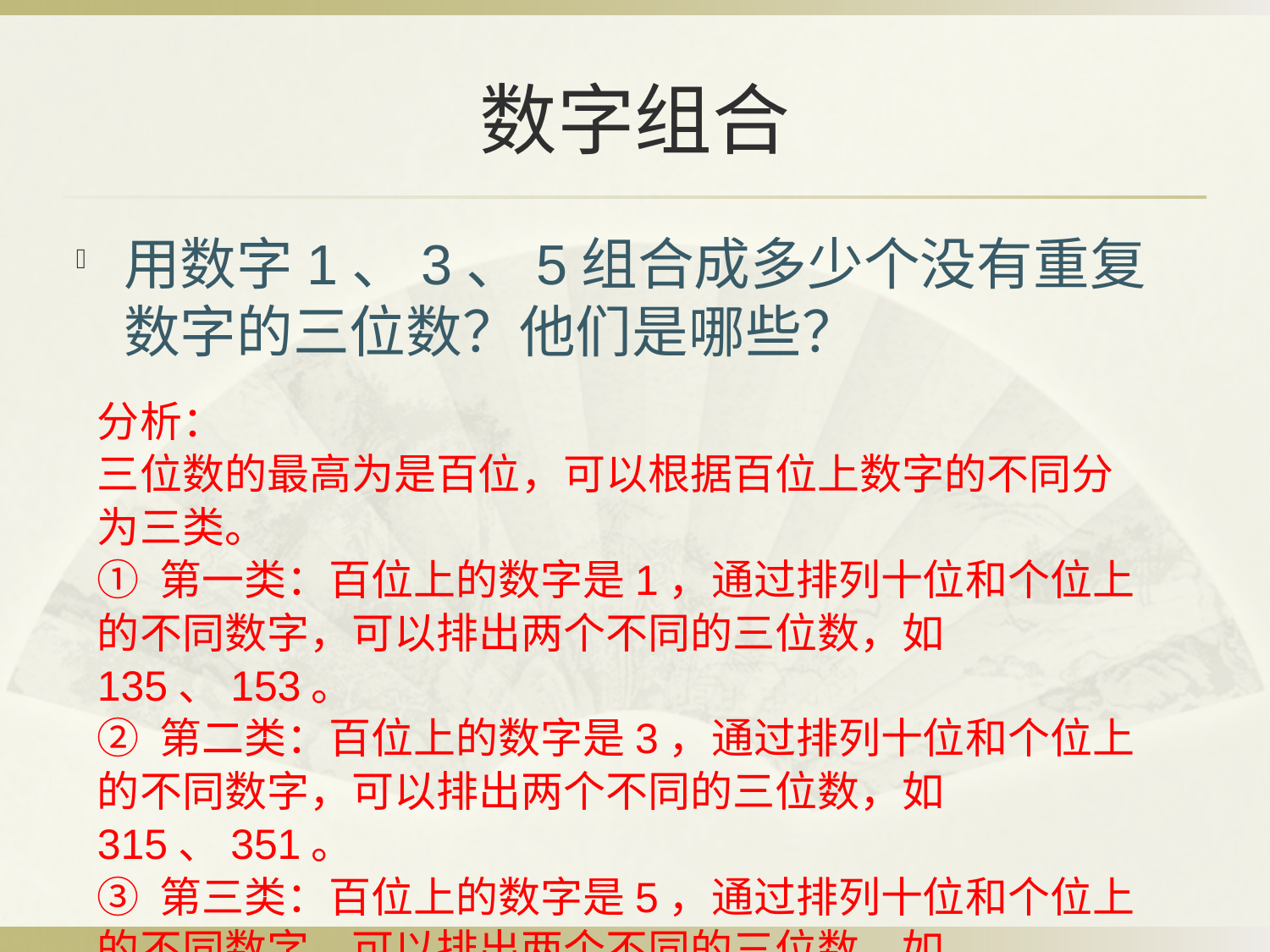

# 数字组合
用数字1、3、5组合成多少个没有重复数字的三位数？他们是哪些？

分析：
三位数的最高为是百位，可以根据百位上数字的不同分为三类。
① 第一类：百位上的数字是1，通过排列十位和个位上的不同数字，可以排出两个不同的三位数，如135、153。
② 第二类：百位上的数字是3，通过排列十位和个位上的不同数字，可以排出两个不同的三位数，如315、351。
③ 第三类：百位上的数字是5，通过排列十位和个位上的不同数字，可以排出两个不同的三位数，如531、513。